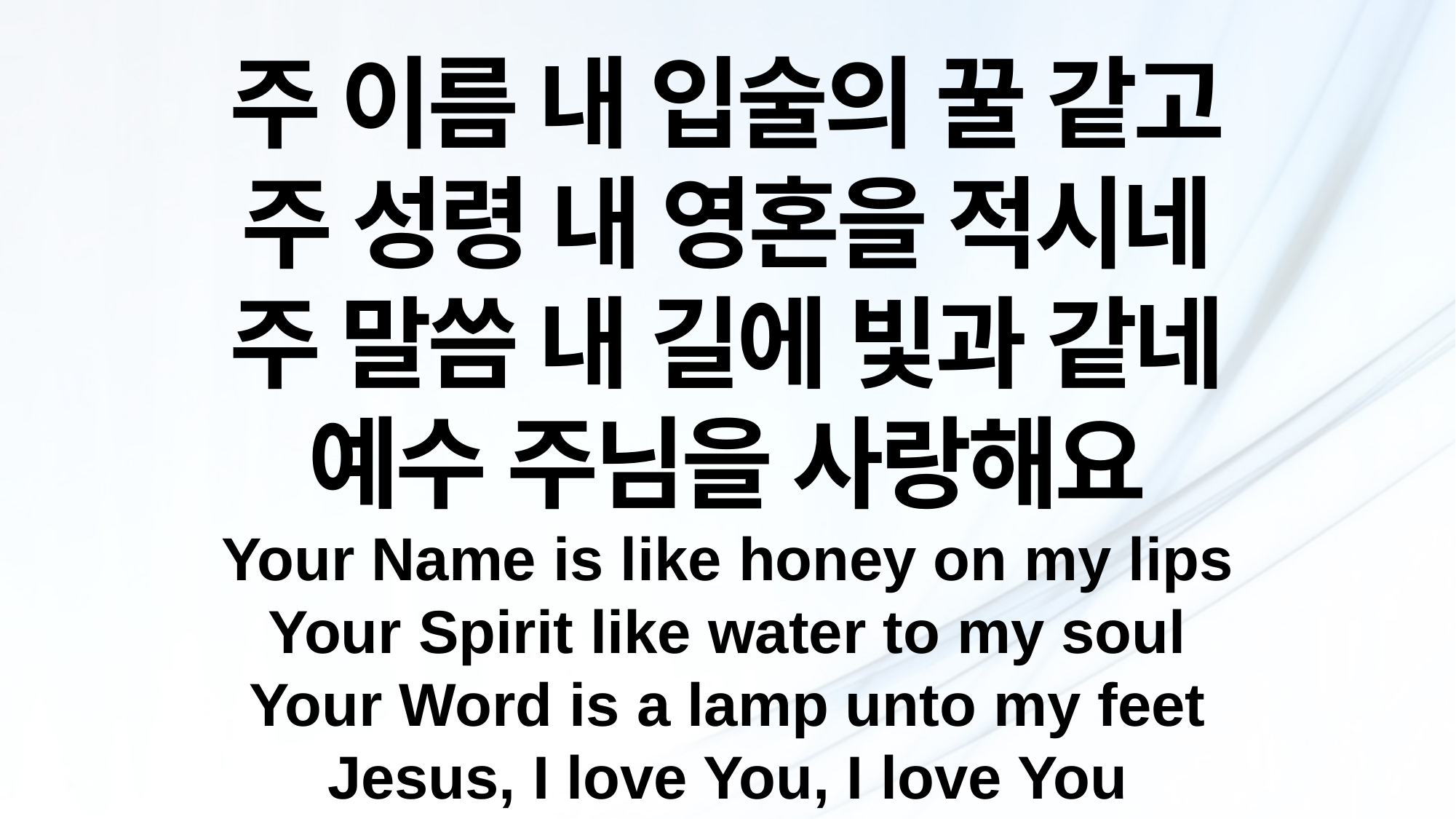

주 이름 내 입술의 꿀 같고
주 성령 내 영혼을 적시네
주 말씀 내 길에 빛과 같네
예수 주님을 사랑해요
Your Name is like honey on my lips
Your Spirit like water to my soul
Your Word is a lamp unto my feet
Jesus, I love You, I love You